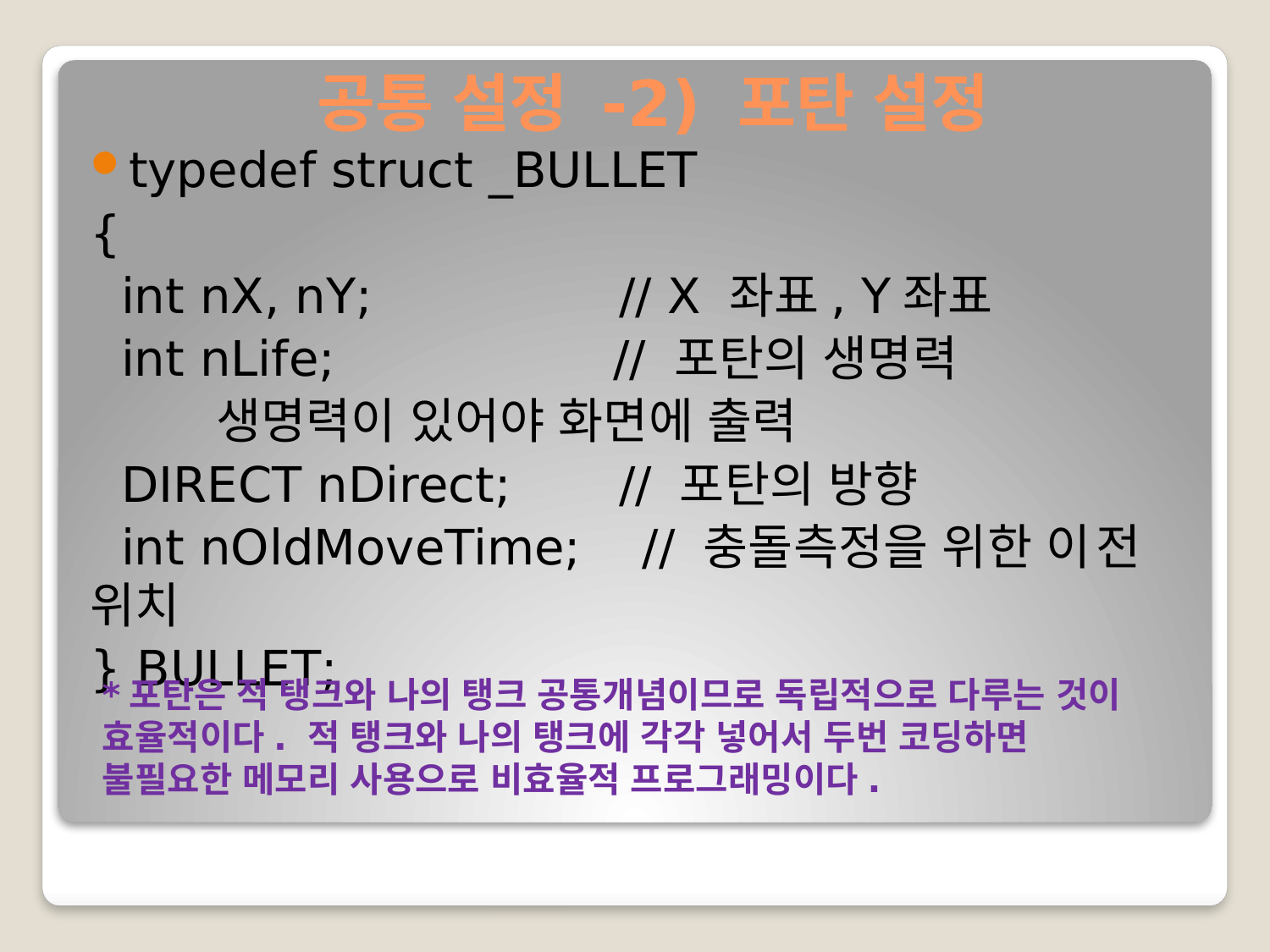

# 공통 설정 -2) 포탄 설정
typedef struct _BULLET
{
  int nX, nY;                // X 좌표, Y좌표
  int nLife;                  // 포탄의 생명력
			생명력이 있어야 화면에 출력
  DIRECT nDirect;       // 포탄의 방향
  int nOldMoveTime;    // 충돌측정을 위한 이					전 위치
} BULLET;

*포탄은 적 탱크와 나의 탱크 공통개념이므로 독립적으로 다루는 것이 효율적이다. 적 탱크와 나의 탱크에 각각 넣어서 두번 코딩하면 불필요한 메모리 사용으로 비효율적 프로그래밍이다.